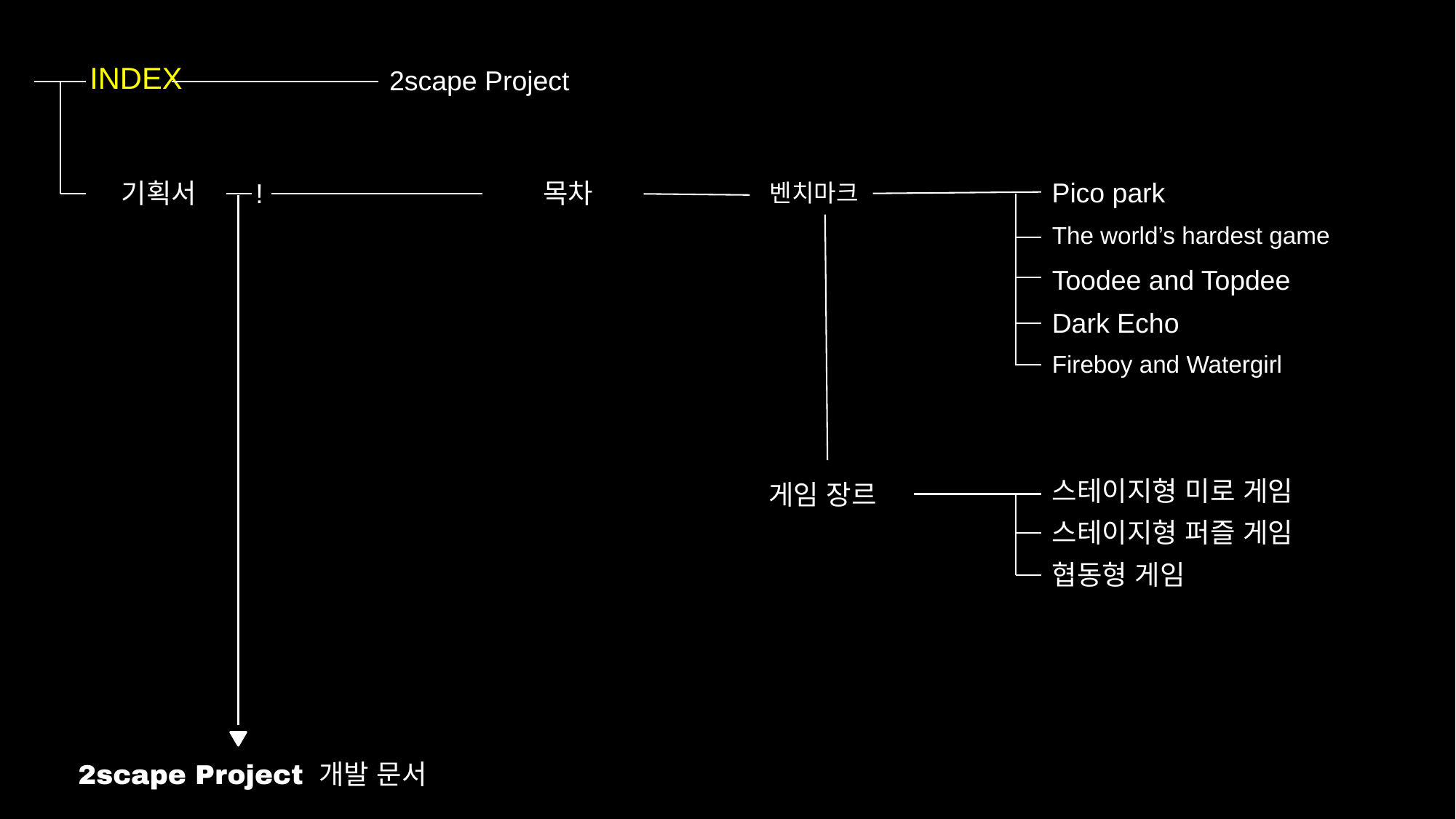

2scape Project
Pico park가
기획서
!
목차
벤치마크
The world’s hardest game
Toodee and Topdee
Dark Echo
Fireboy and Watergirl
스테이지형 미로 게임
게임 장르
스테이지형 퍼즐 게임
협동형 게임

2scape Project 개발 문서